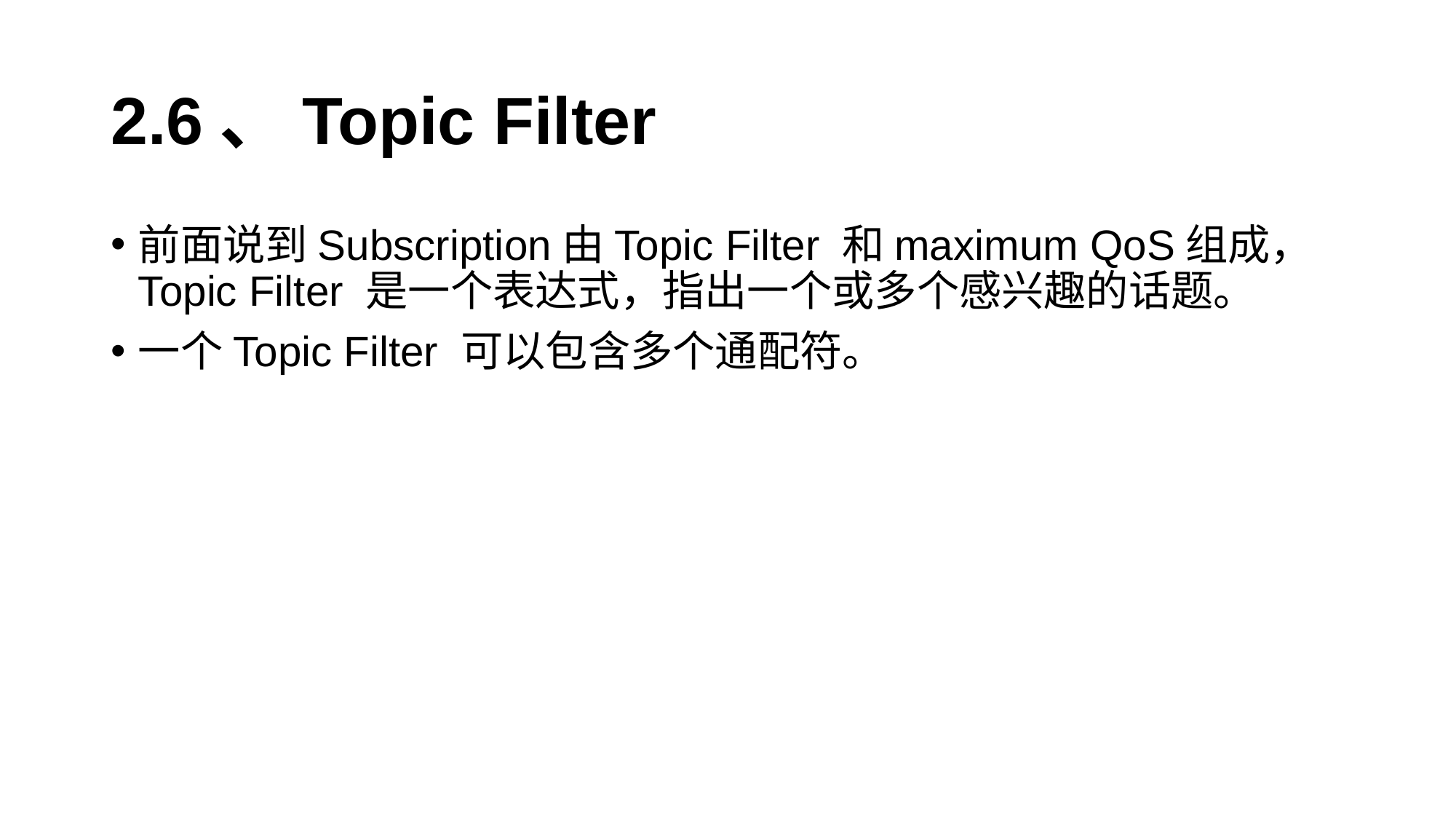

# 2.6、Topic Filter
前面说到Subscription由Topic Filter 和maximum QoS组成， Topic Filter 是一个表达式，指出一个或多个感兴趣的话题。
一个Topic Filter 可以包含多个通配符。